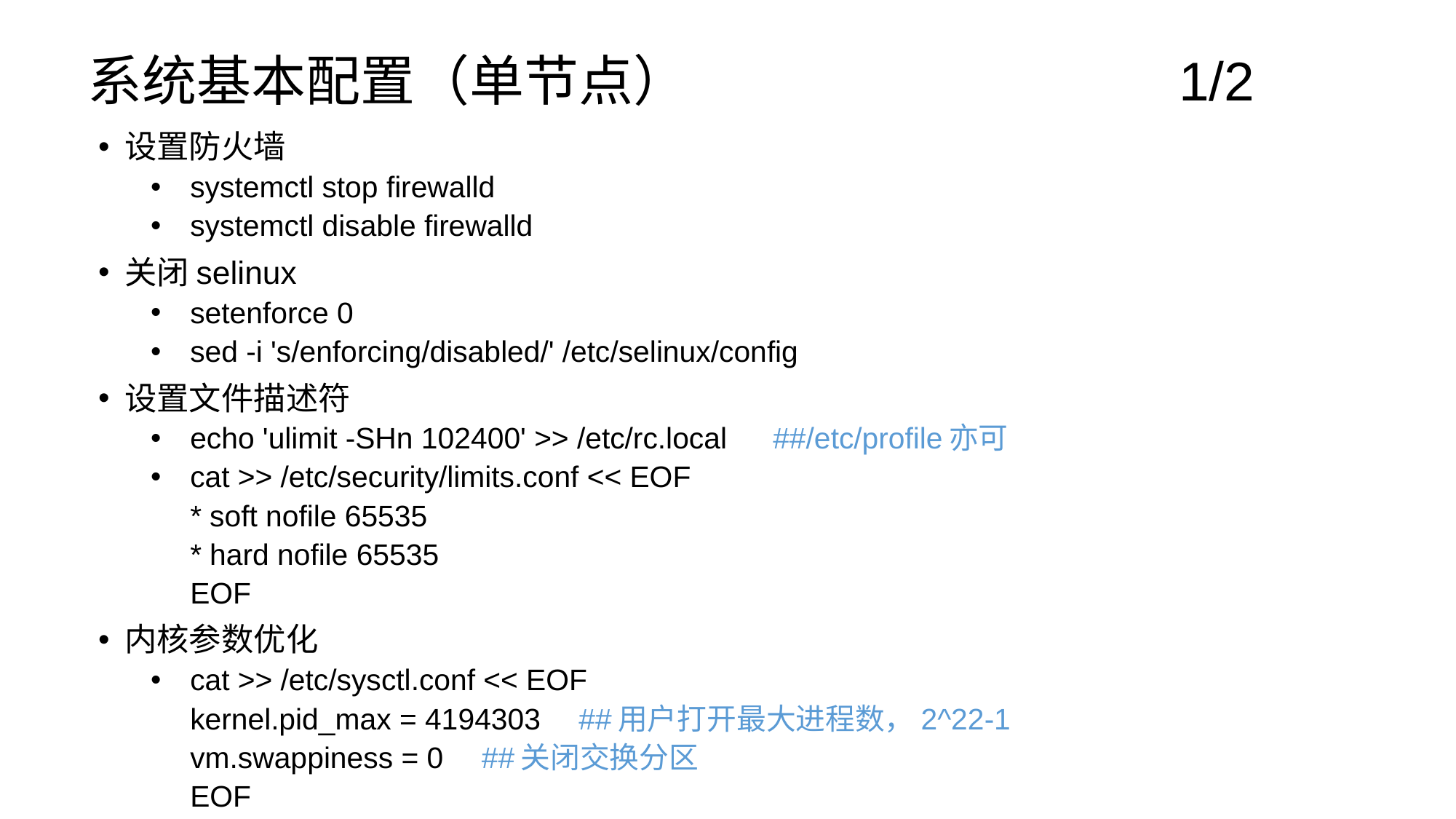

# 系统基本配置（单节点）					1/2
设置防火墙
systemctl stop firewalld
systemctl disable firewalld
关闭selinux
setenforce 0
sed -i 's/enforcing/disabled/' /etc/selinux/config
设置文件描述符
echo 'ulimit -SHn 102400' >> /etc/rc.local		##/etc/profile亦可
cat >> /etc/security/limits.conf << EOF
* soft nofile 65535
* hard nofile 65535
EOF
内核参数优化
cat >> /etc/sysctl.conf << EOF
kernel.pid_max = 4194303			##用户打开最大进程数，2^22-1
vm.swappiness = 0				##关闭交换分区
EOF